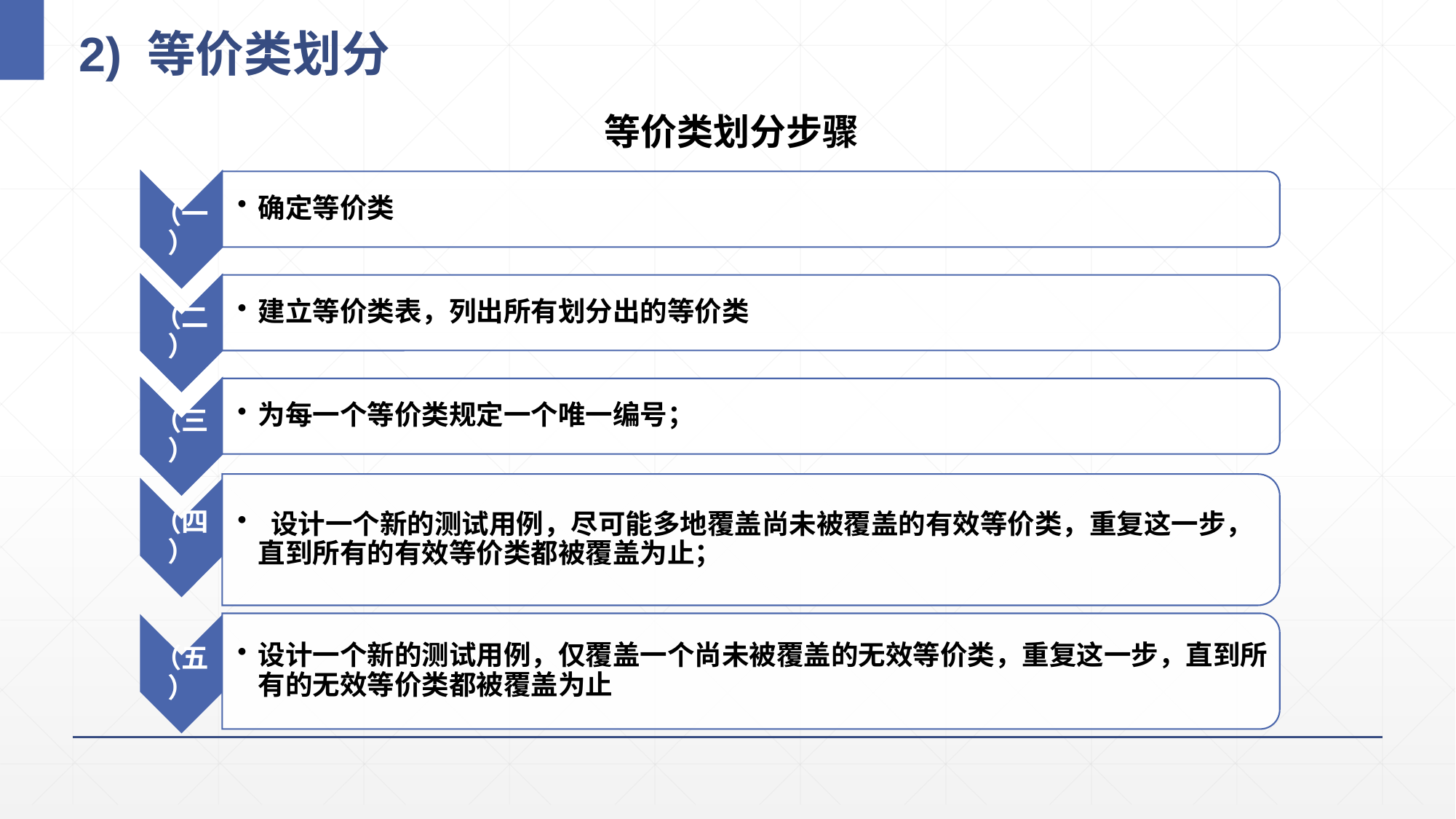

# 2) 等价类划分
等价类划分步骤
（一）
确定等价类
（二）
建立等价类表，列出所有划分出的等价类
（三）
为每一个等价类规定一个唯一编号；
（四）
 设计一个新的测试用例，尽可能多地覆盖尚未被覆盖的有效等价类，重复这一步，直到所有的有效等价类都被覆盖为止；
（五）
设计一个新的测试用例，仅覆盖一个尚未被覆盖的无效等价类，重复这一步，直到所有的无效等价类都被覆盖为止